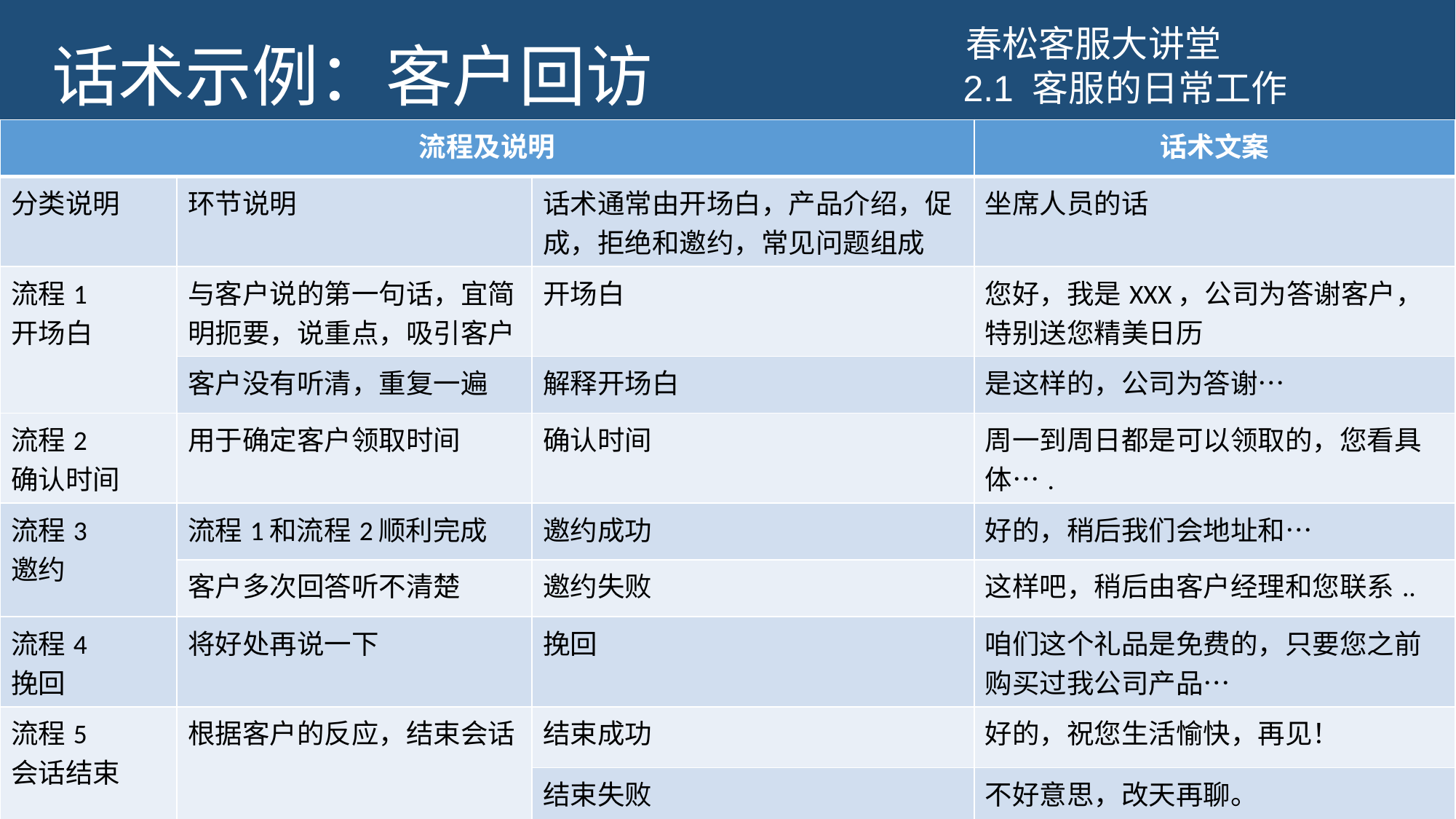

# 话术示例：客户回访
春松客服大讲堂
2.1 客服的日常工作
| 流程及说明 |  |  | 话术文案 |
| --- | --- | --- | --- |
| 分类说明 | 环节说明 | 话术通常由开场白，产品介绍，促成，拒绝和邀约，常见问题组成 | 坐席人员的话 |
| 流程1 开场白 | 与客户说的第一句话，宜简明扼要，说重点，吸引客户 | 开场白 | 您好，我是XXX，公司为答谢客户，特别送您精美日历 |
|  | 客户没有听清，重复一遍 | 解释开场白 | 是这样的，公司为答谢… |
| 流程2 确认时间 | 用于确定客户领取时间 | 确认时间 | 周一到周日都是可以领取的，您看具体…. |
| 流程3 邀约 | 流程1和流程2顺利完成 | 邀约成功 | 好的，稍后我们会地址和… |
|  | 客户多次回答听不清楚 | 邀约失败 | 这样吧，稍后由客户经理和您联系.. |
| 流程4 挽回 | 将好处再说一下 | 挽回 | 咱们这个礼品是免费的，只要您之前购买过我公司产品… |
| 流程5 会话结束 | 根据客户的反应，结束会话 | 结束成功 | 好的，祝您生活愉快，再见！ |
|  |  | 结束失败 | 不好意思，改天再聊。 |
| 常见问题 | 回答客户的主动提问 | 你们公司叫什么 | 我们是XXX公司，来电是为了… |